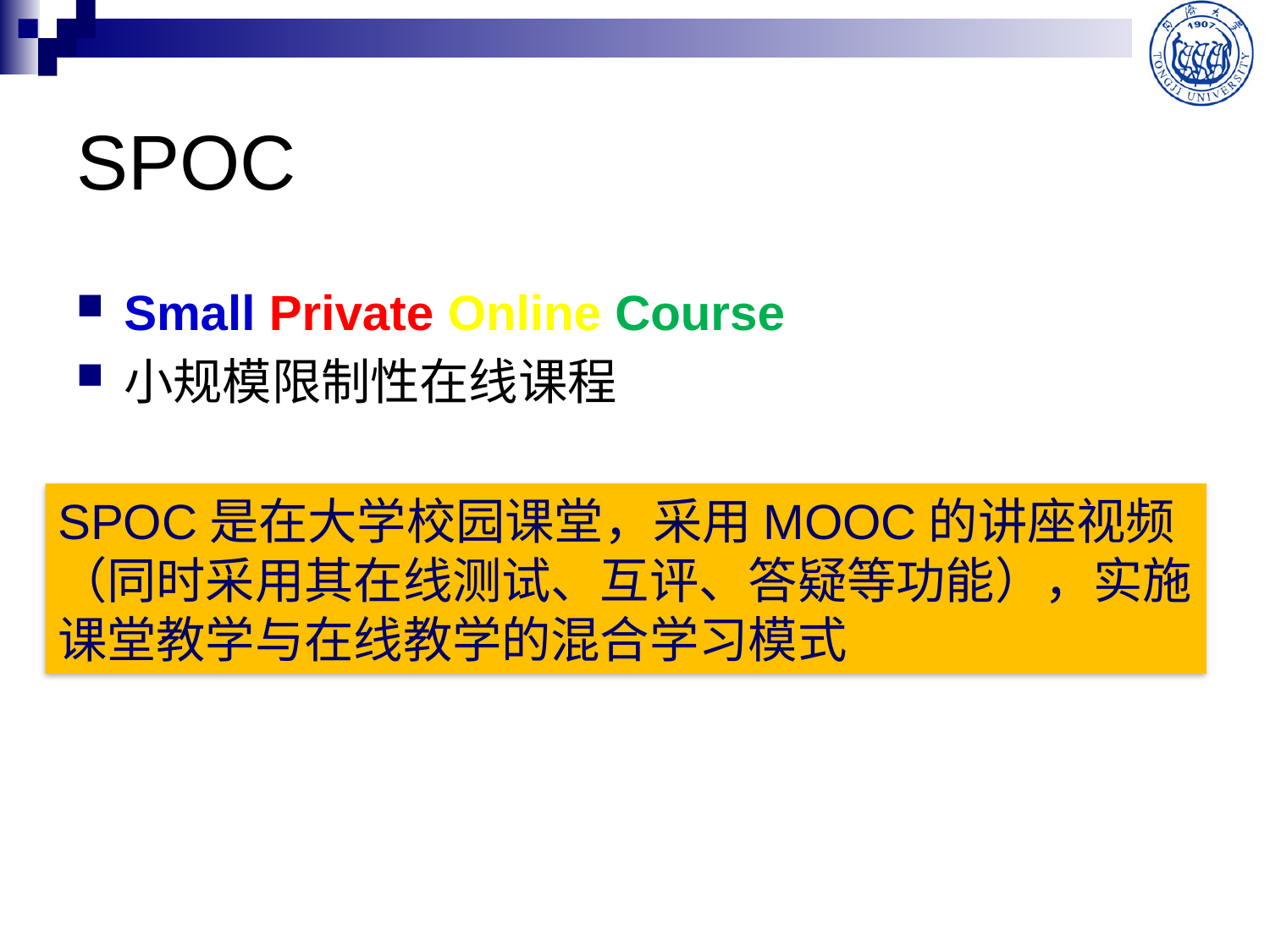

# SPOC
Small Private Online Course
小规模限制性在线课程
SPOC是在大学校园课堂，采用MOOC的讲座视频（同时采用其在线测试、互评、答疑等功能），实施课堂教学与在线教学的混合学习模式